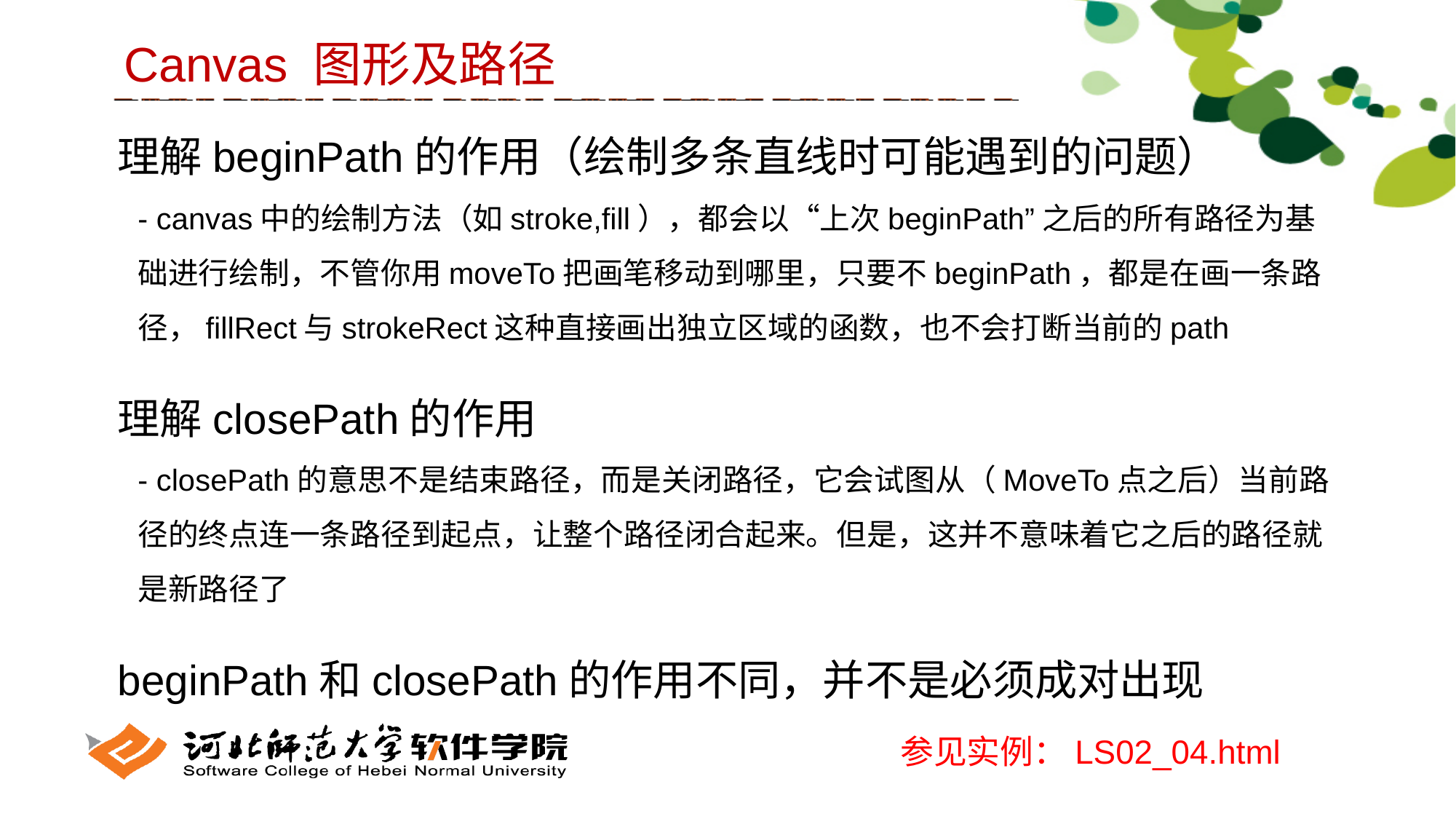

Canvas 图形及路径
理解beginPath的作用（绘制多条直线时可能遇到的问题）
- canvas中的绘制方法（如stroke,fill），都会以“上次beginPath”之后的所有路径为基础进行绘制，不管你用moveTo把画笔移动到哪里，只要不beginPath，都是在画一条路径，fillRect与strokeRect这种直接画出独立区域的函数，也不会打断当前的path
理解closePath的作用
- closePath的意思不是结束路径，而是关闭路径，它会试图从（MoveTo点之后）当前路径的终点连一条路径到起点，让整个路径闭合起来。但是，这并不意味着它之后的路径就是新路径了
beginPath和closePath的作用不同，并不是必须成对出现

参见实例：LS02_04.html